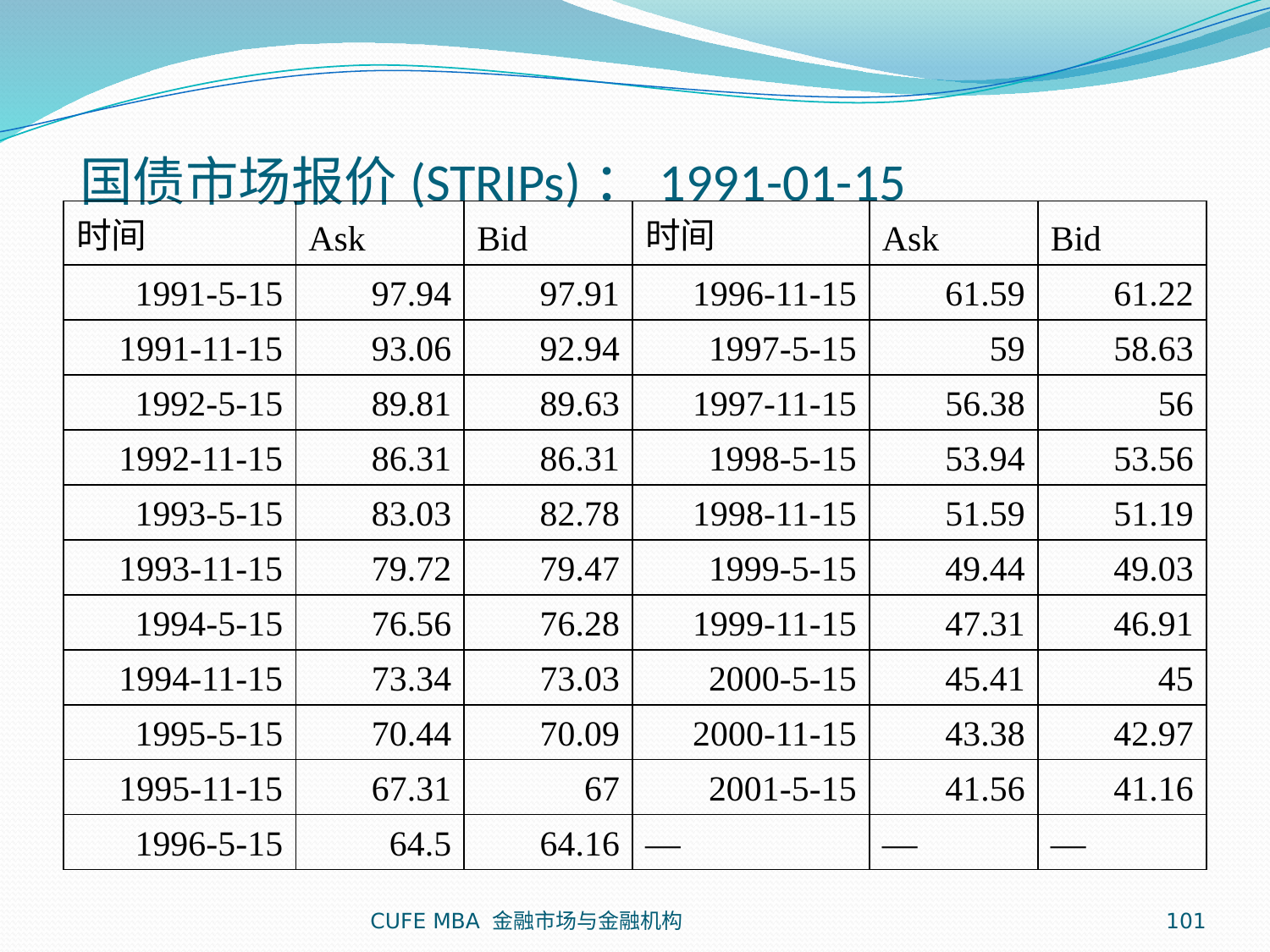

# 国债市场报价(STRIPs)：1991-01-15
| 时间 | Ask | Bid | 时间 | Ask | Bid |
| --- | --- | --- | --- | --- | --- |
| 1991-5-15 | 97.94 | 97.91 | 1996-11-15 | 61.59 | 61.22 |
| 1991-11-15 | 93.06 | 92.94 | 1997-5-15 | 59 | 58.63 |
| 1992-5-15 | 89.81 | 89.63 | 1997-11-15 | 56.38 | 56 |
| 1992-11-15 | 86.31 | 86.31 | 1998-5-15 | 53.94 | 53.56 |
| 1993-5-15 | 83.03 | 82.78 | 1998-11-15 | 51.59 | 51.19 |
| 1993-11-15 | 79.72 | 79.47 | 1999-5-15 | 49.44 | 49.03 |
| 1994-5-15 | 76.56 | 76.28 | 1999-11-15 | 47.31 | 46.91 |
| 1994-11-15 | 73.34 | 73.03 | 2000-5-15 | 45.41 | 45 |
| 1995-5-15 | 70.44 | 70.09 | 2000-11-15 | 43.38 | 42.97 |
| 1995-11-15 | 67.31 | 67 | 2001-5-15 | 41.56 | 41.16 |
| 1996-5-15 | 64.5 | 64.16 | — | — | — |
CUFE MBA 金融市场与金融机构
101